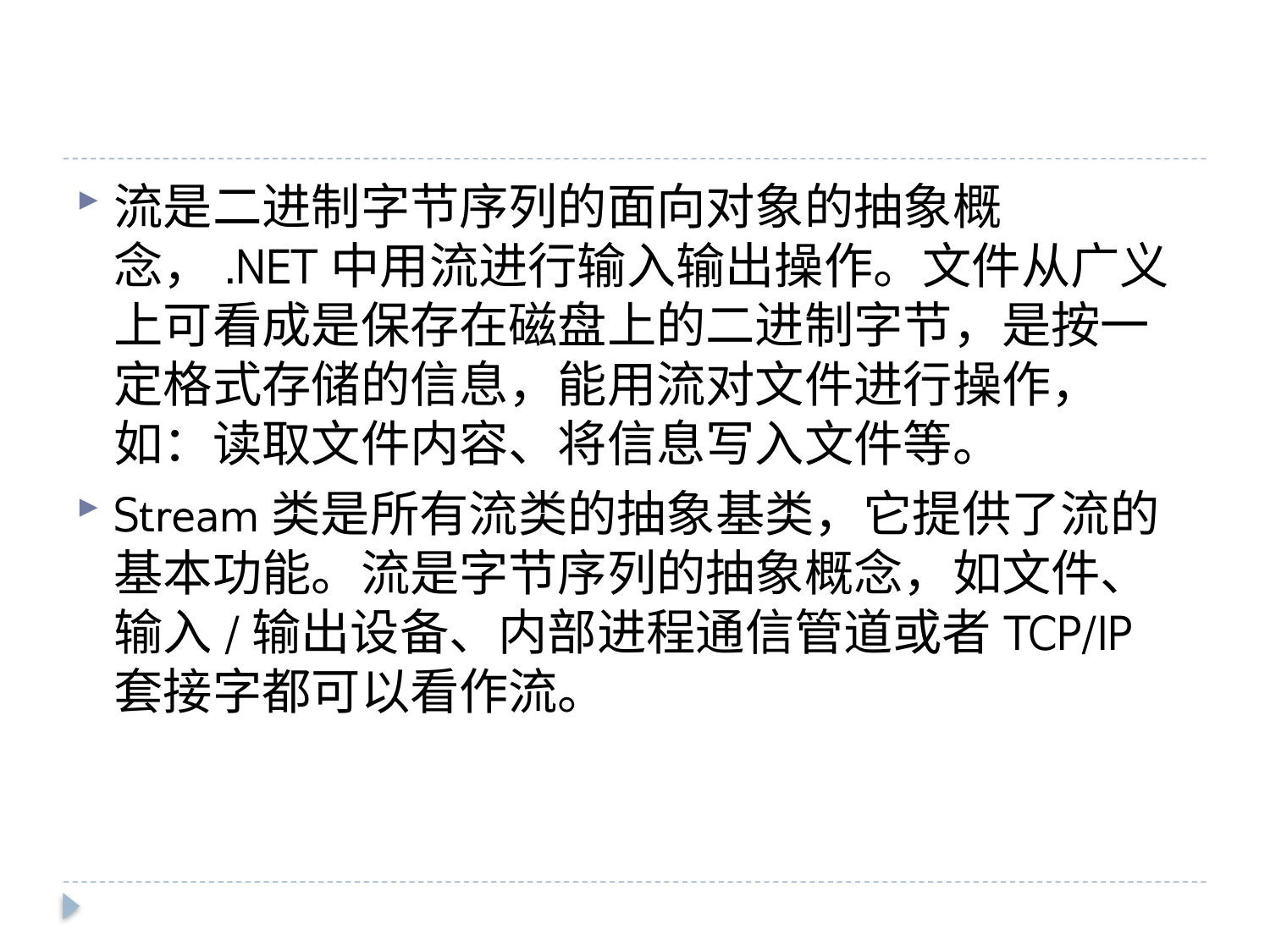

#
流是二进制字节序列的面向对象的抽象概念，.NET中用流进行输入输出操作。文件从广义上可看成是保存在磁盘上的二进制字节，是按一定格式存储的信息，能用流对文件进行操作，如：读取文件内容、将信息写入文件等。
Stream类是所有流类的抽象基类，它提供了流的基本功能。流是字节序列的抽象概念，如文件、输入/输出设备、内部进程通信管道或者TCP/IP套接字都可以看作流。